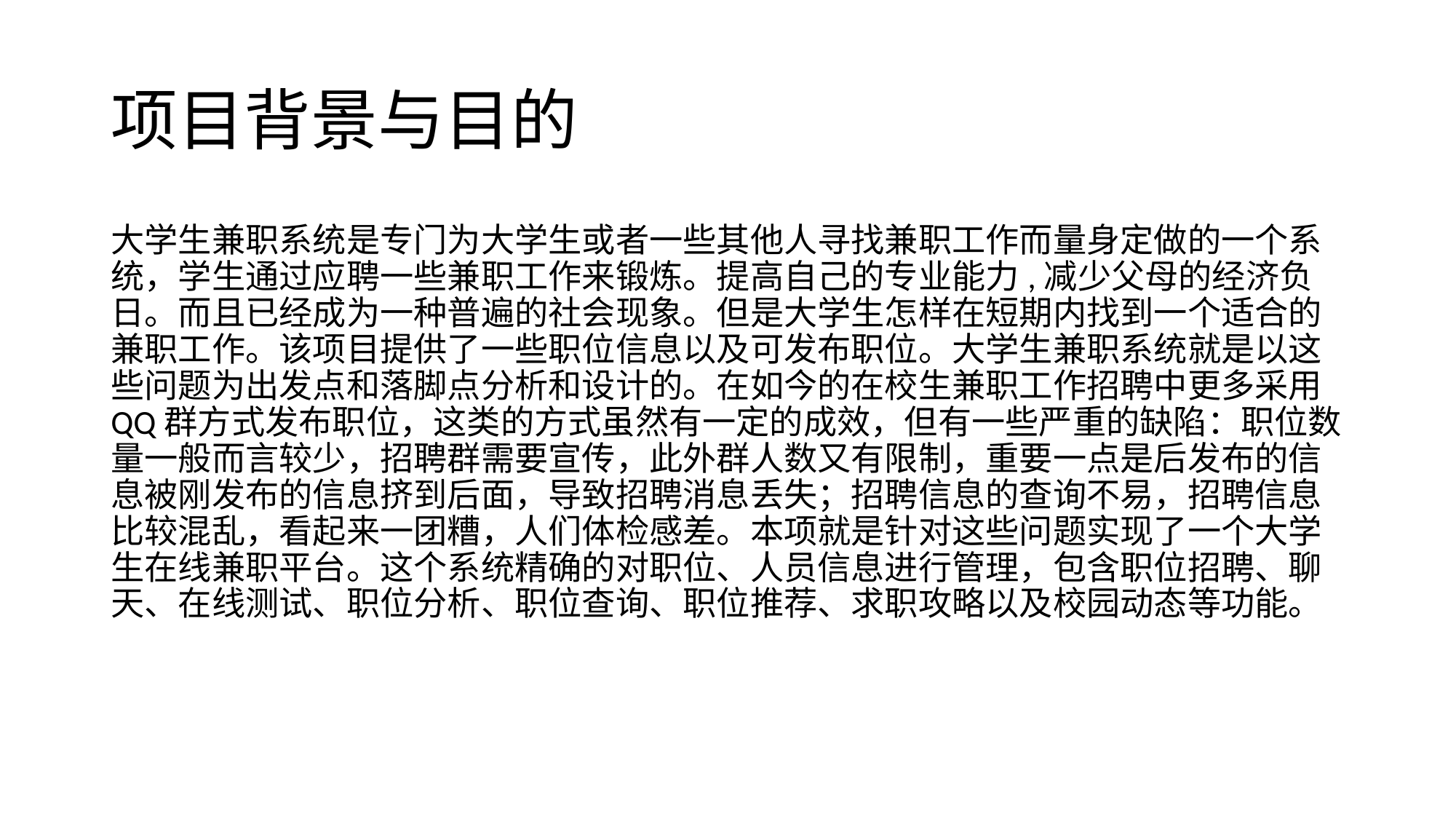

# 项目背景与目的
大学生兼职系统是专门为大学生或者一些其他人寻找兼职工作而量身定做的一个系统，学生通过应聘一些兼职工作来锻炼。提高自己的专业能力,减少父母的经济负日。而且已经成为一种普遍的社会现象。但是大学生怎样在短期内找到一个适合的兼职工作。该项目提供了一些职位信息以及可发布职位。大学生兼职系统就是以这些问题为出发点和落脚点分析和设计的。在如今的在校生兼职工作招聘中更多采用QQ群方式发布职位，这类的方式虽然有一定的成效，但有一些严重的缺陷：职位数量一般而言较少，招聘群需要宣传，此外群人数又有限制，重要一点是后发布的信息被刚发布的信息挤到后面，导致招聘消息丢失；招聘信息的查询不易，招聘信息比较混乱，看起来一团糟，人们体检感差。本项就是针对这些问题实现了一个大学生在线兼职平台。这个系统精确的对职位、人员信息进行管理，包含职位招聘、聊天、在线测试、职位分析、职位查询、职位推荐、求职攻略以及校园动态等功能。